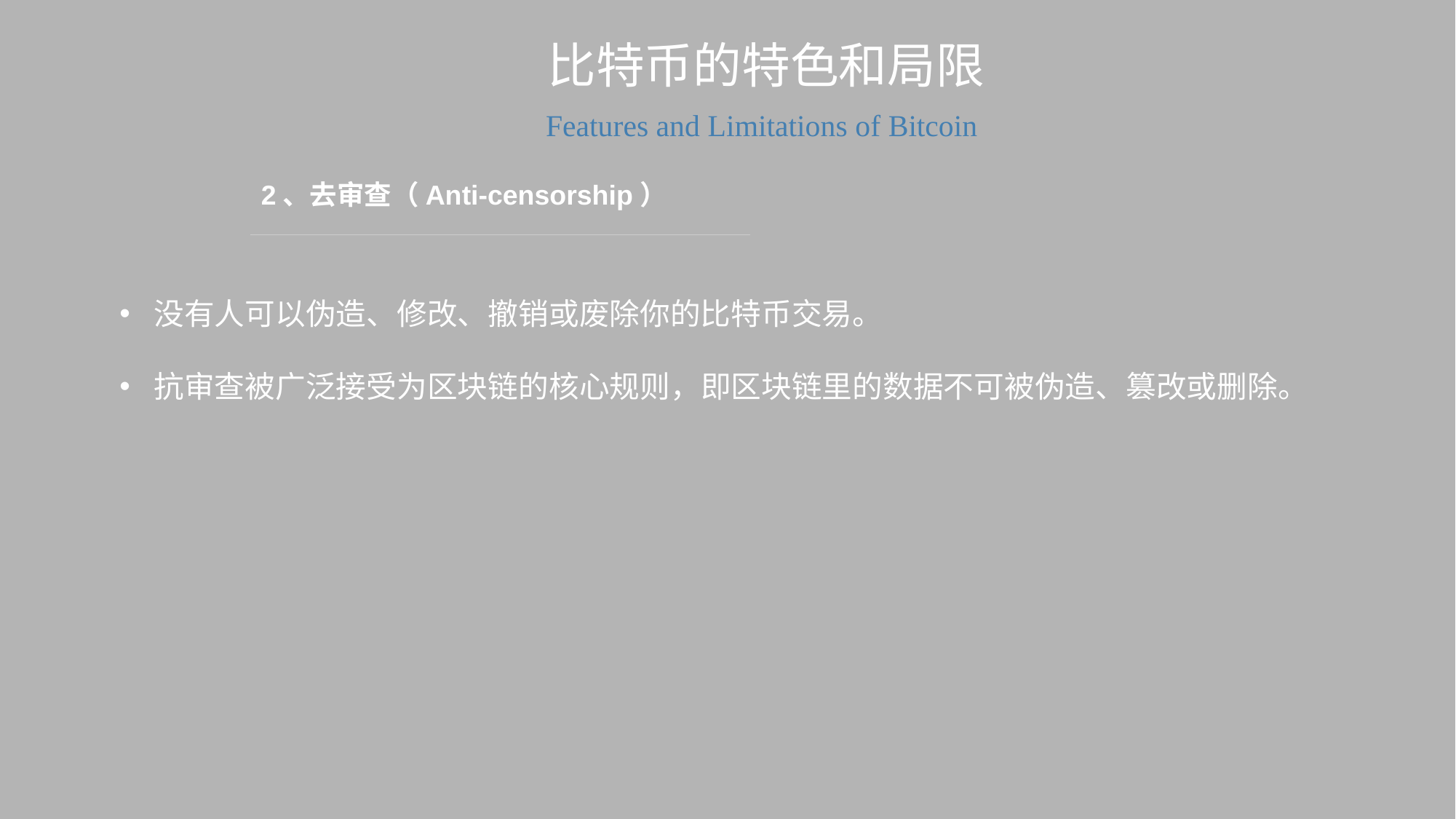

比特币的特色和局限
Features and Limitations of Bitcoin
2、去审查（Anti-censorship）
没有人可以伪造、修改、撤销或废除你的比特币交易。

抗审查被广泛接受为区块链的核心规则，即区块链里的数据不可被伪造、篡改或删除。